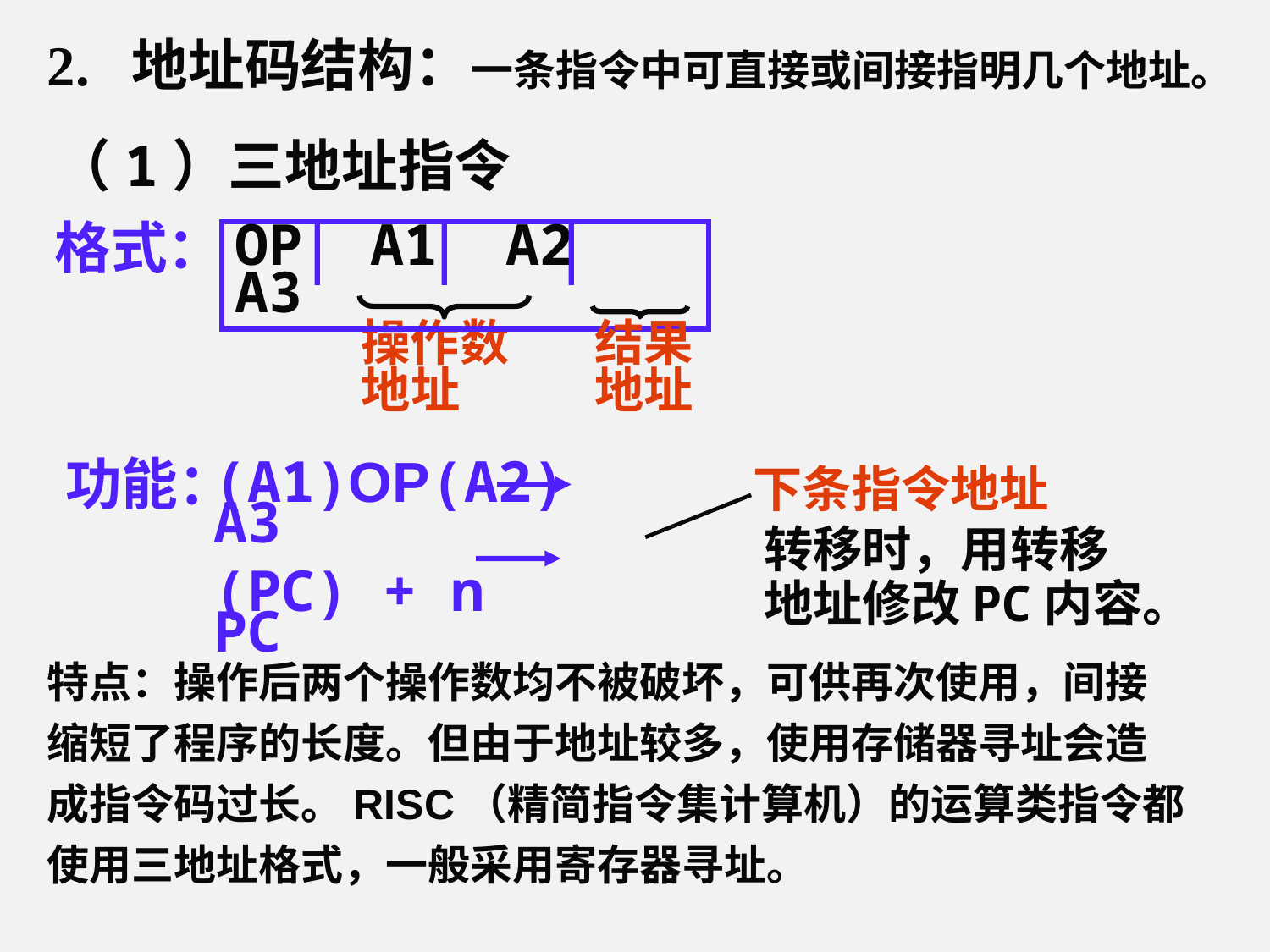

2.  地址码结构：一条指令中可直接或间接指明几个地址。
（1）三地址指令
格式：
OP  A1  A2   A3

操作数地址
结果地址
功能：
(A1)OP(A2)   A3
(PC) + n     PC

下条指令地址

转移时，用转移
地址修改PC内容。
特点：操作后两个操作数均不被破坏，可供再次使用，间接缩短了程序的长度。但由于地址较多，使用存储器寻址会造成指令码过长。RISC（精简指令集计算机）的运算类指令都使用三地址格式，一般采用寄存器寻址。
45